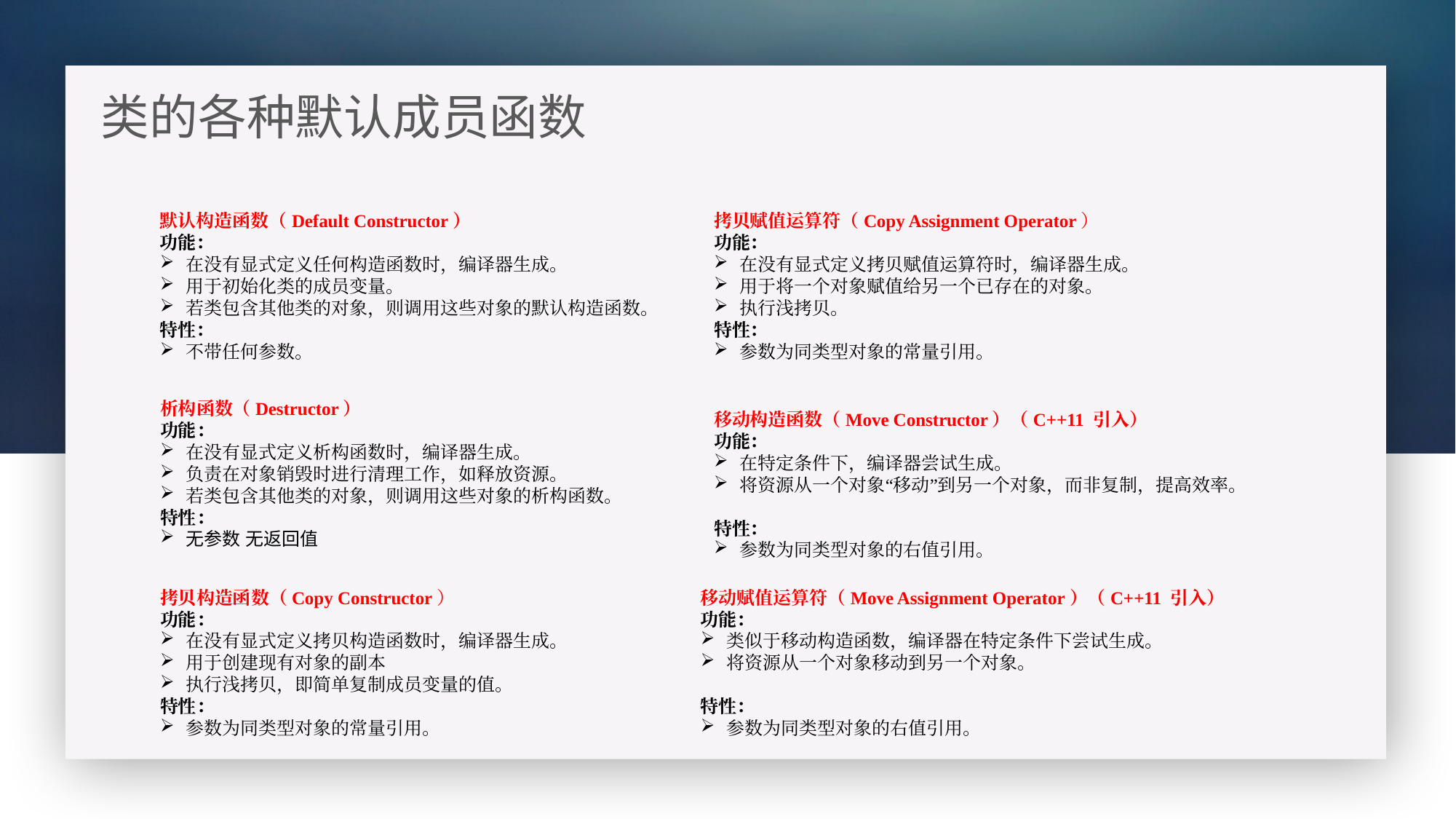

类的各种默认成员函数

默认构造函数（Default Constructor）
功能：
在没有显式定义任何构造函数时，编译器生成。
用于初始化类的成员变量。
若类包含其他类的对象，则调用这些对象的默认构造函数。
特性：
不带任何参数。
拷贝赋值运算符（Copy Assignment Operator）
功能：
在没有显式定义拷贝赋值运算符时，编译器生成。
用于将一个对象赋值给另一个已存在的对象。
执行浅拷贝。
特性：
参数为同类型对象的常量引用。
析构函数（Destructor）
功能：
在没有显式定义析构函数时，编译器生成。
负责在对象销毁时进行清理工作，如释放资源。
若类包含其他类的对象，则调用这些对象的析构函数。
特性：
无参数 无返回值
移动构造函数（Move Constructor）（C++11 引入）
功能：
在特定条件下，编译器尝试生成。
将资源从一个对象“移动”到另一个对象，而非复制，提高效率。

特性：
参数为同类型对象的右值引用。
拷贝构造函数（Copy Constructor）
功能：
在没有显式定义拷贝构造函数时，编译器生成。
用于创建现有对象的副本
执行浅拷贝，即简单复制成员变量的值。
特性：
参数为同类型对象的常量引用。
移动赋值运算符（Move Assignment Operator）（C++11 引入）
功能：
类似于移动构造函数，编译器在特定条件下尝试生成。
将资源从一个对象移动到另一个对象。

特性：
参数为同类型对象的右值引用。